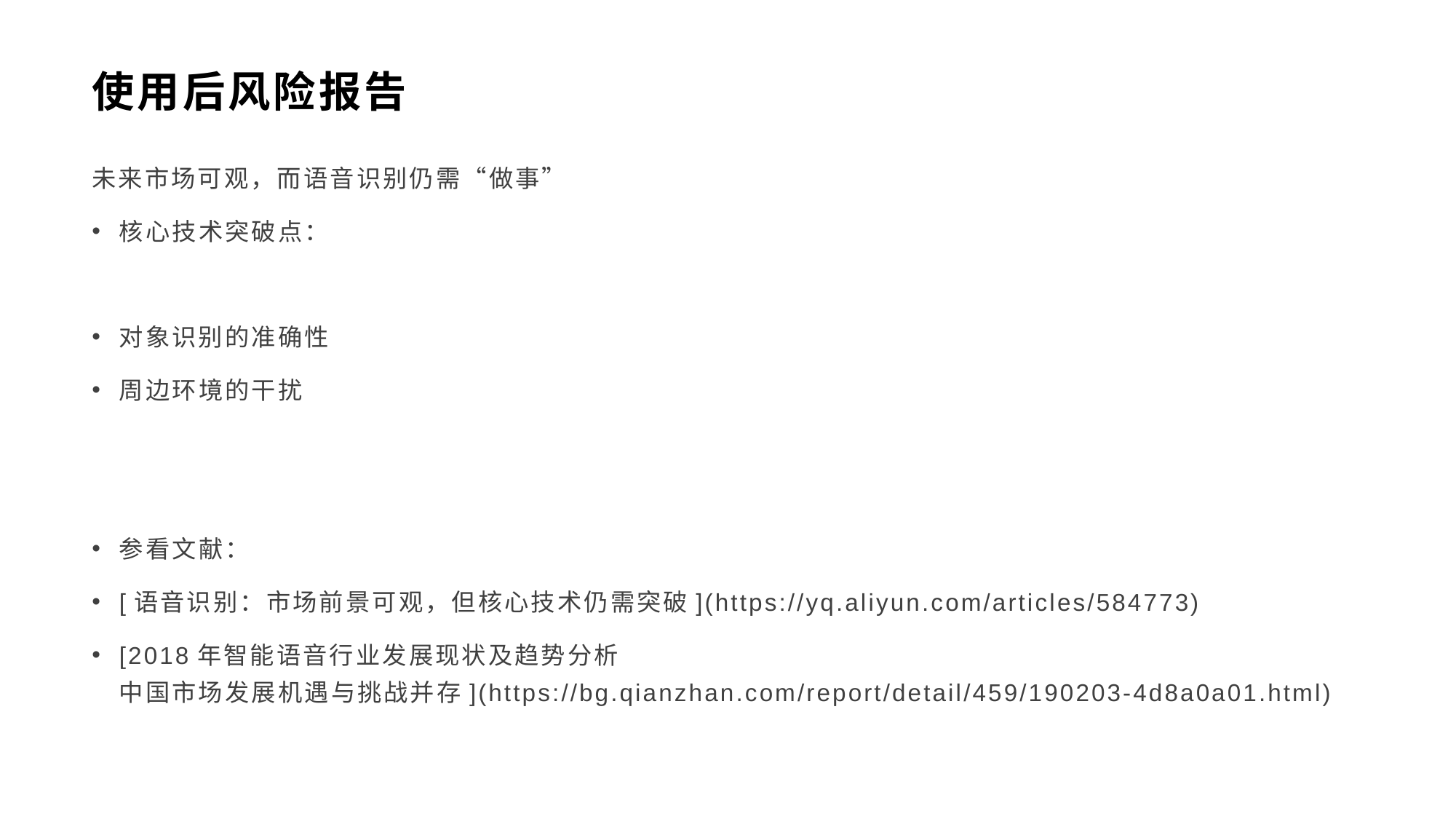

# 使用后风险报告
未来市场可观，而语音识别仍需“做事”
核心技术突破点：

对象识别的准确性
周边环境的干扰

参看文献：
[语音识别：市场前景可观，但核心技术仍需突破](https://yq.aliyun.com/articles/584773)
[2018年智能语音行业发展现状及趋势分析 中国市场发展机遇与挑战并存](https://bg.qianzhan.com/report/detail/459/190203-4d8a0a01.html)